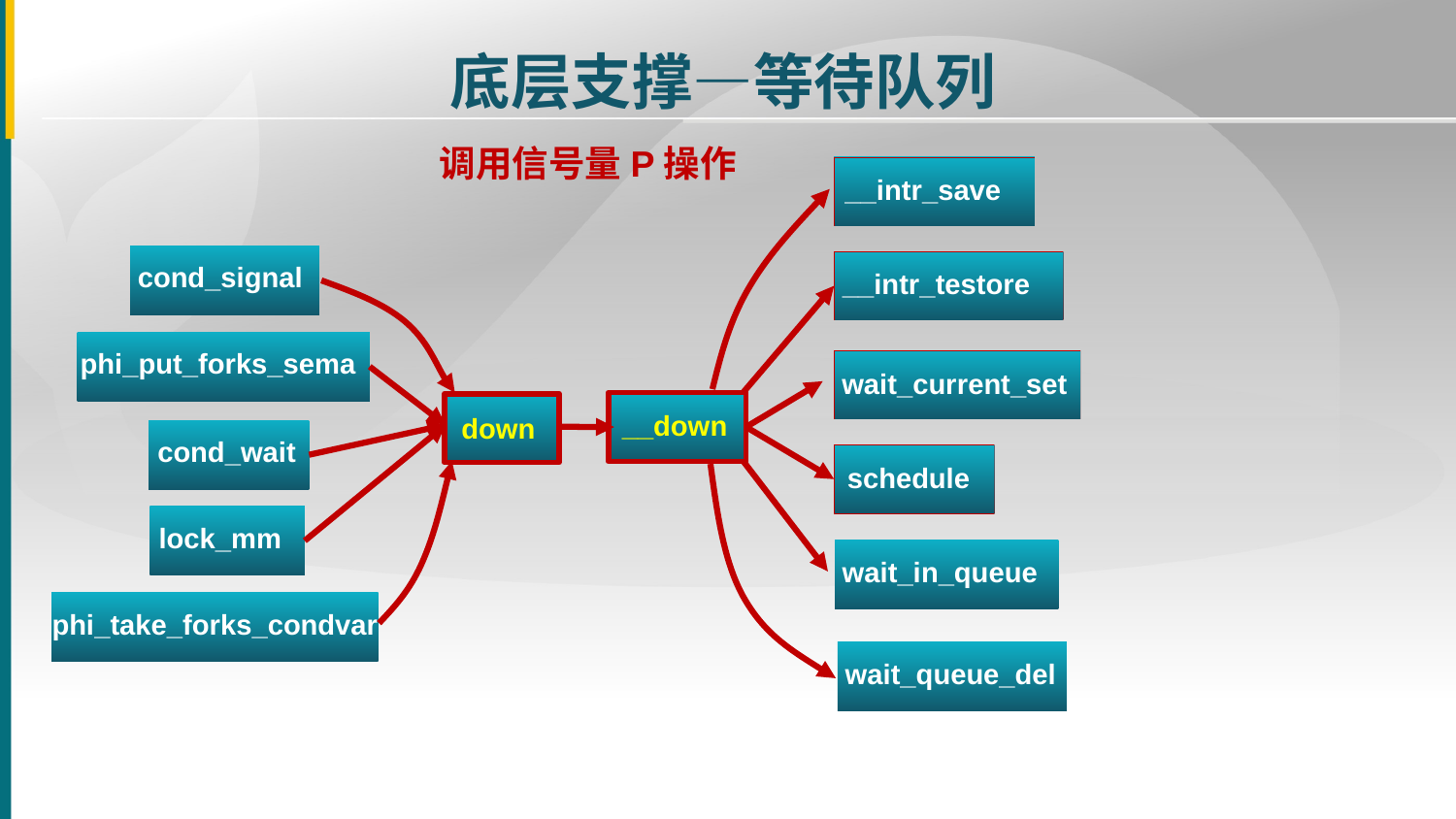

底层支撑—等待队列
调用信号量P操作

__intr_save

cond_signal
__intr_testore

phi_put_forks_sema

wait_current_set

__down
down

cond_wait

schedule

lock_mm

wait_in_queue

phi_take_forks_condvar

wait_queue_del